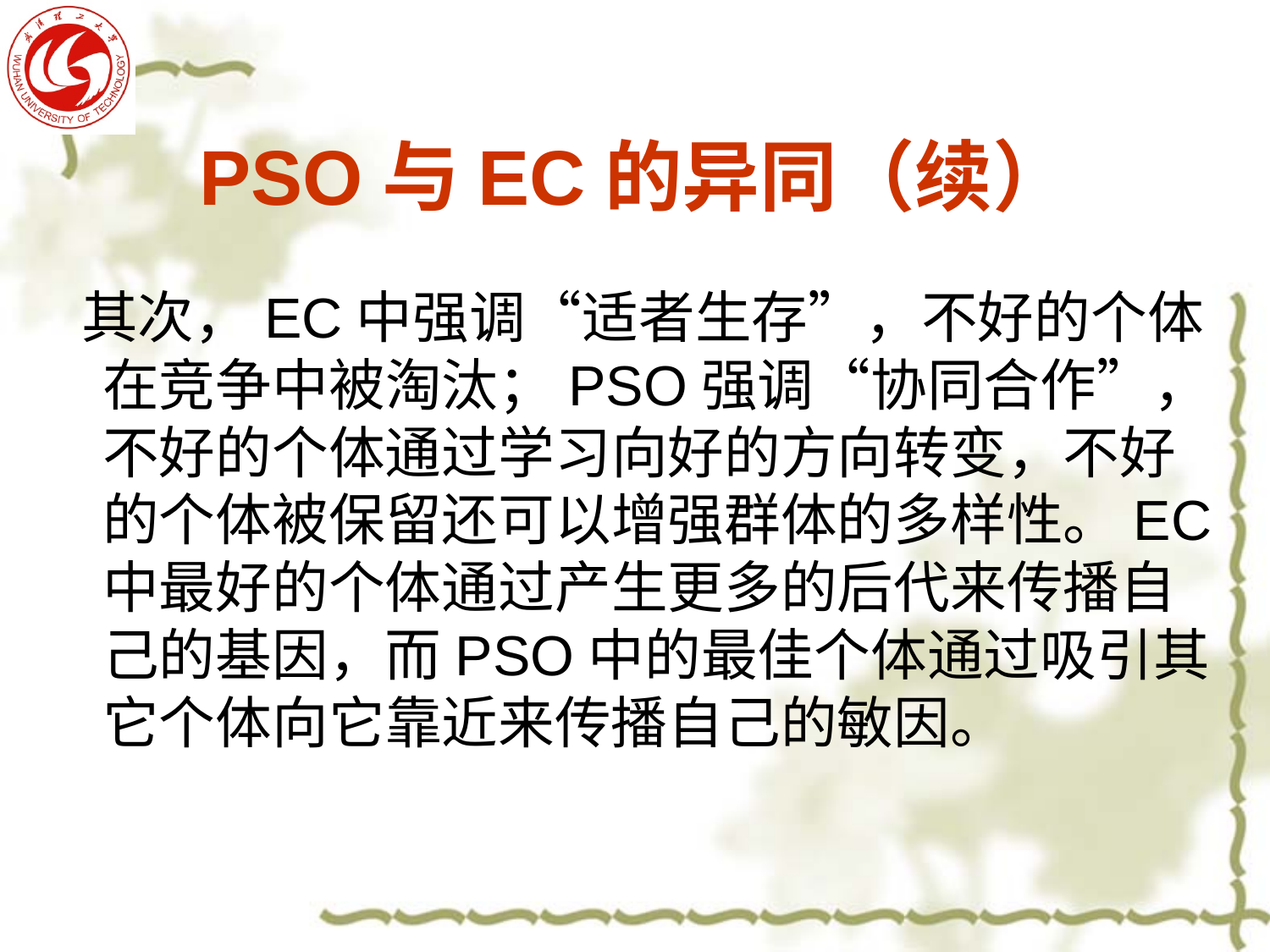

# PSO与EC的异同（续）
 其次，EC中强调“适者生存”，不好的个体在竞争中被淘汰；PSO强调“协同合作”，不好的个体通过学习向好的方向转变，不好的个体被保留还可以增强群体的多样性。EC中最好的个体通过产生更多的后代来传播自己的基因，而PSO中的最佳个体通过吸引其它个体向它靠近来传播自己的敏因。